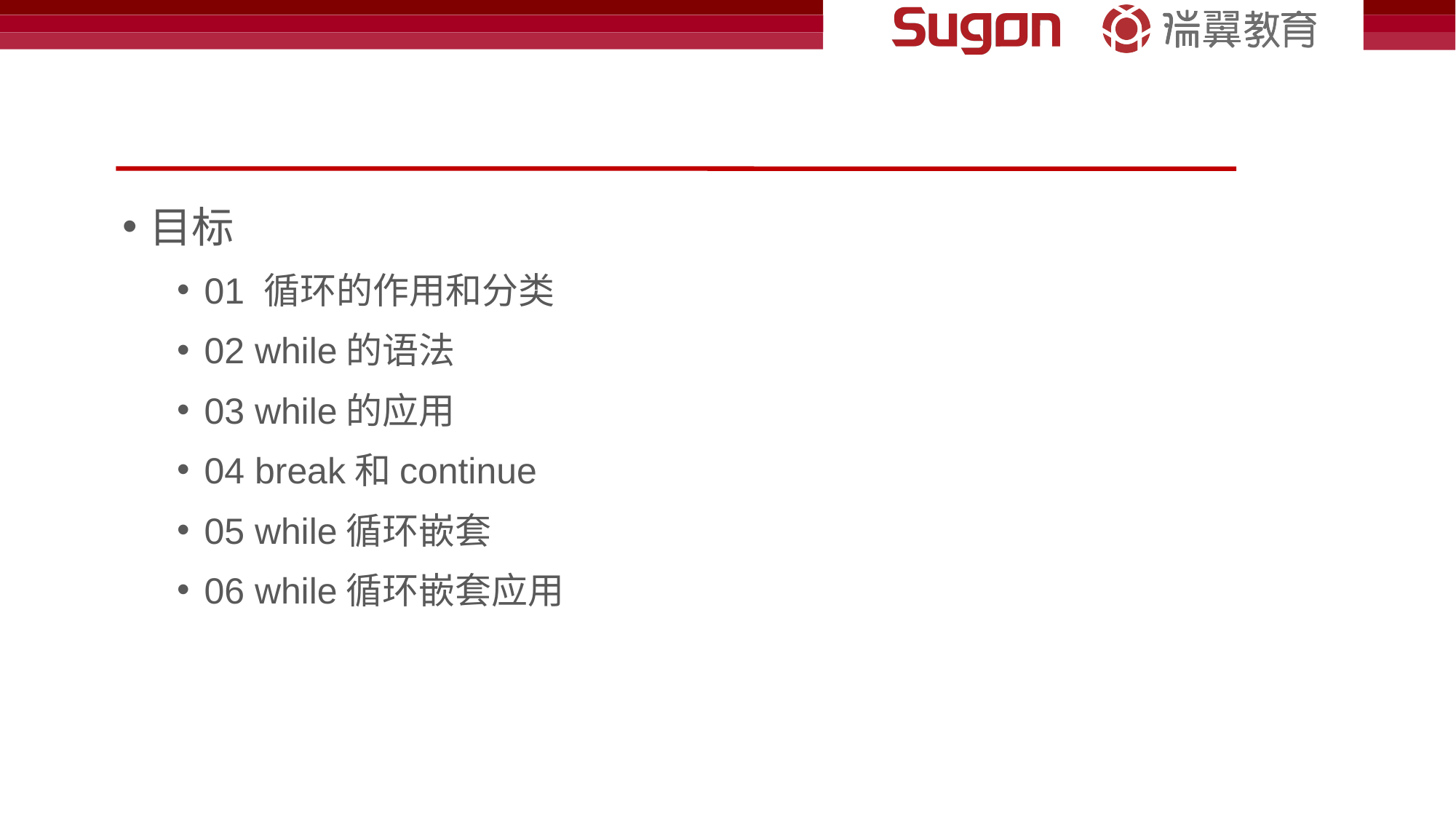

#
目标
01 循环的作用和分类
02 while的语法
03 while的应用
04 break和continue
05 while循环嵌套
06 while循环嵌套应用